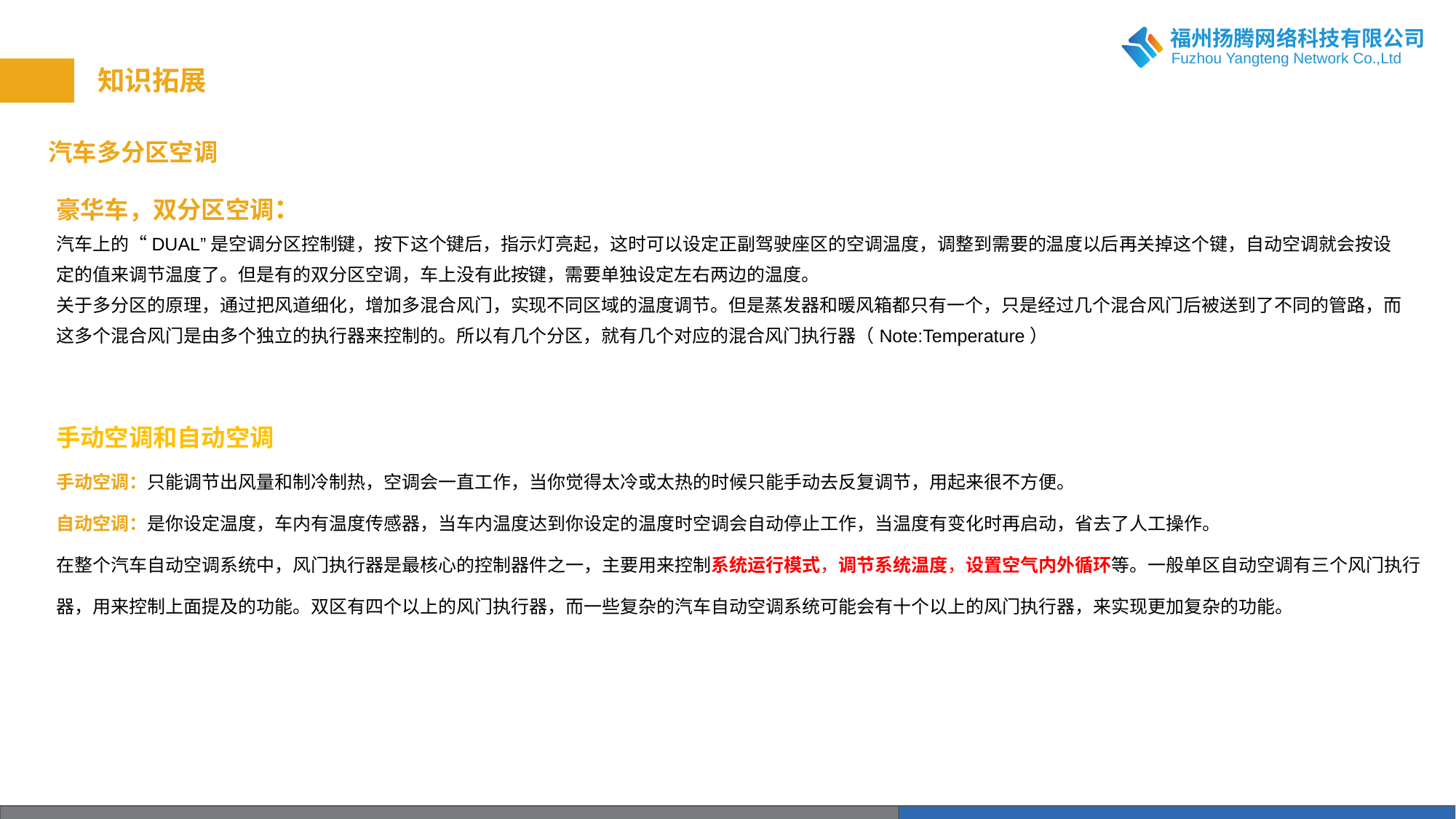

知识拓展

汽车多分区空调
豪华车，双分区空调：
汽车上的“DUAL”是空调分区控制键，按下这个键后，指示灯亮起，这时可以设定正副驾驶座区的空调温度，调整到需要的温度以后再关掉这个键，自动空调就会按设定的值来调节温度了。但是有的双分区空调，车上没有此按键，需要单独设定左右两边的温度。
关于多分区的原理，通过把风道细化，增加多混合风门，实现不同区域的温度调节。但是蒸发器和暖风箱都只有一个，只是经过几个混合风门后被送到了不同的管路，而这多个混合风门是由多个独立的执行器来控制的。所以有几个分区，就有几个对应的混合风门执行器（Note:Temperature）
手动空调和自动空调
手动空调：只能调节出风量和制冷制热，空调会一直工作，当你觉得太冷或太热的时候只能手动去反复调节，用起来很不方便。
自动空调：是你设定温度，车内有温度传感器，当车内温度达到你设定的温度时空调会自动停止工作，当温度有变化时再启动，省去了人工操作。
在整个汽车自动空调系统中，风门执行器是最核心的控制器件之一，主要用来控制系统运行模式，调节系统温度，设置空气内外循环等。一般单区自动空调有三个风门执行器，用来控制上面提及的功能。双区有四个以上的风门执行器，而一些复杂的汽车自动空调系统可能会有十个以上的风门执行器，来实现更加复杂的功能。